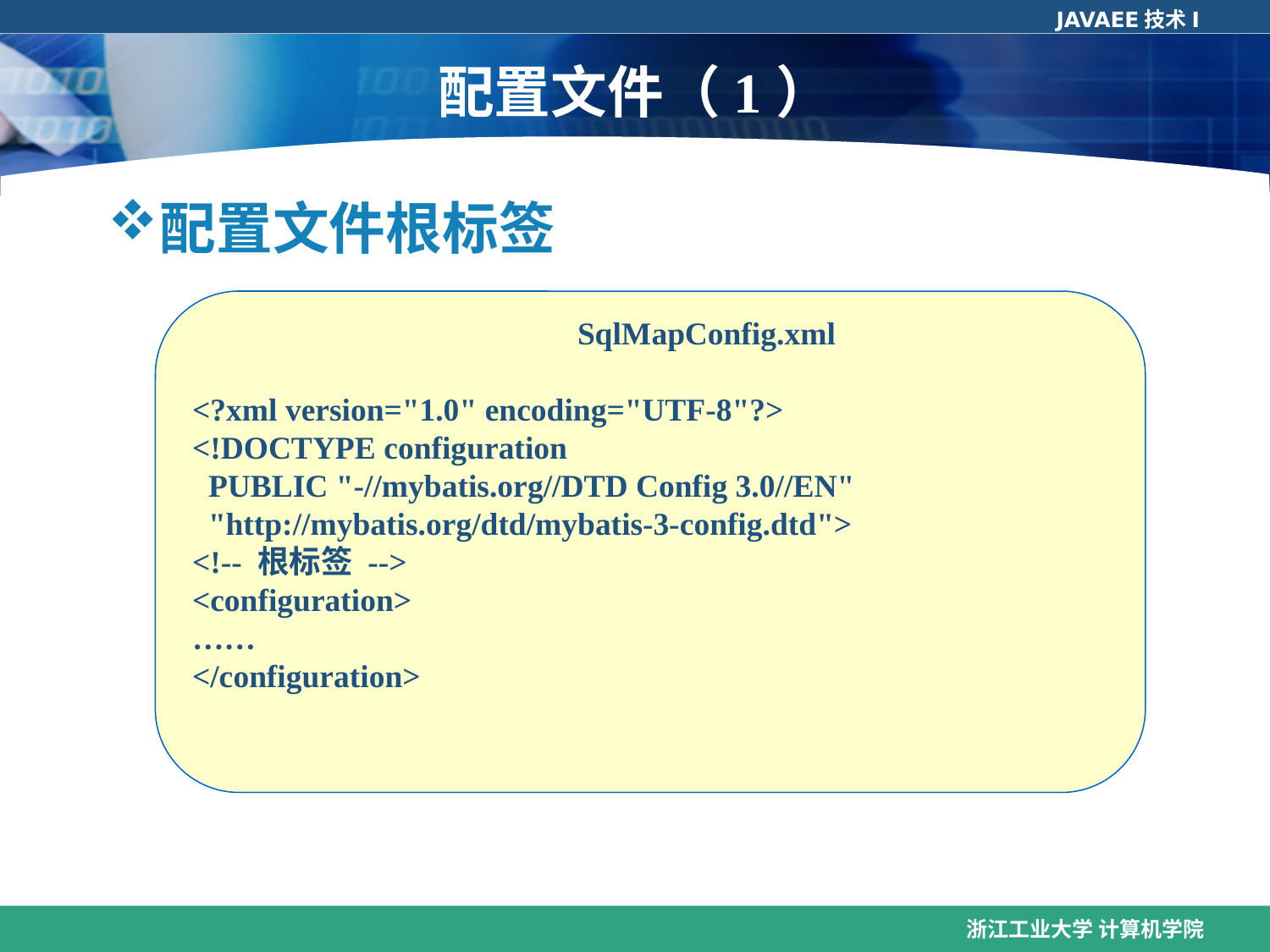

# 配置文件（1）
配置文件根标签
                                   SqlMapConfig.xml

<?xml version="1.0" encoding="UTF-8"?>
<!DOCTYPE configuration
  PUBLIC "-//mybatis.org//DTD Config 3.0//EN"
  "http://mybatis.org/dtd/mybatis-3-config.dtd">
<!-- 根标签 -->
<configuration>
……
</configuration>